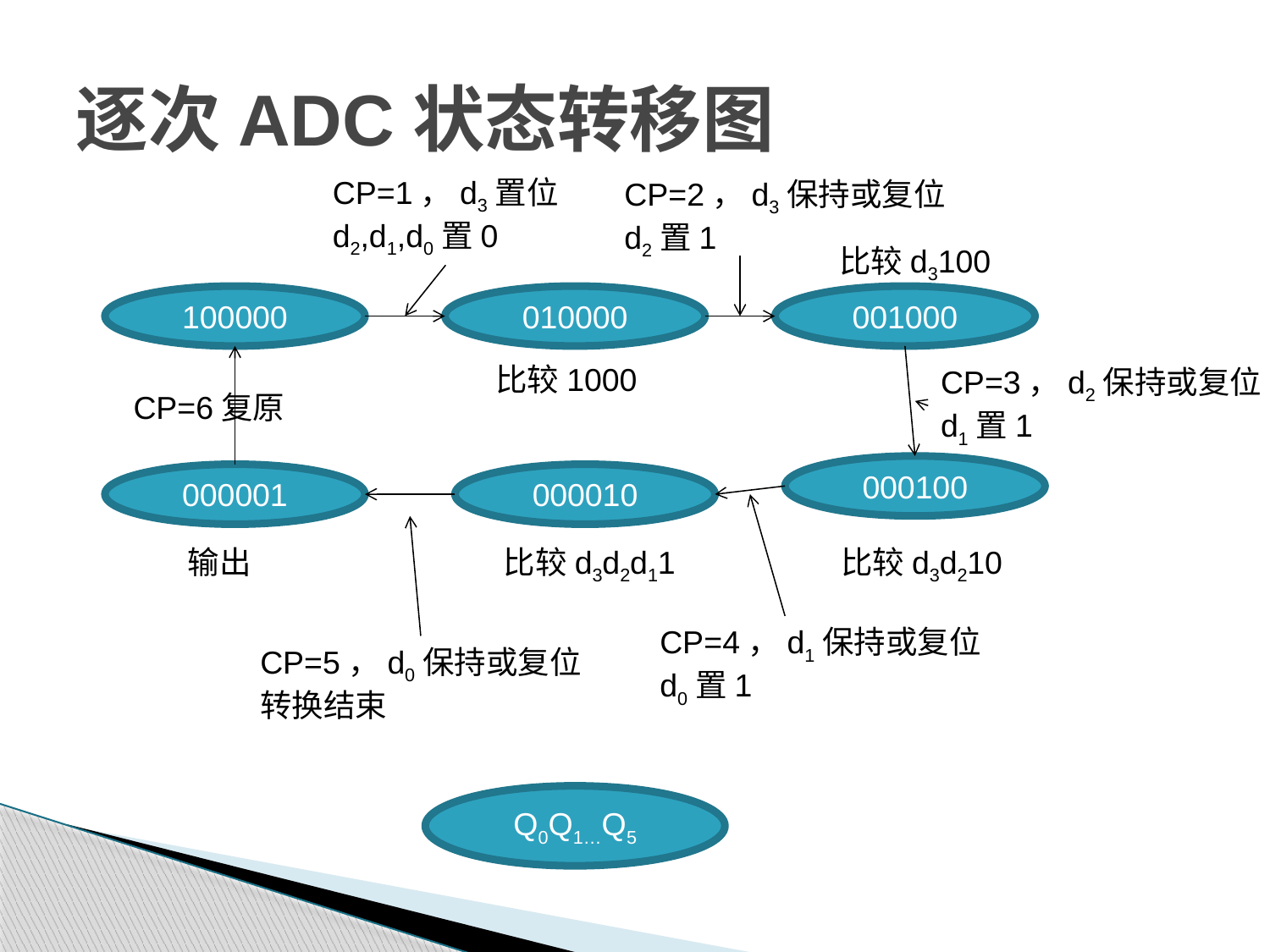

# 逐次ADC状态转移图
CP=1，d3置位
d2,d1,d0置0
CP=2，d3保持或复位
d2置1
比较d3100
100000
010000
001000
比较1000
CP=3，d2保持或复位
d1置1
CP=6复原
000100
000001
000010
比较d3d210
输出
比较d3d2d11
CP=4，d1保持或复位
d0置1
CP=5，d0保持或复位
转换结束
Q0Q1…Q5